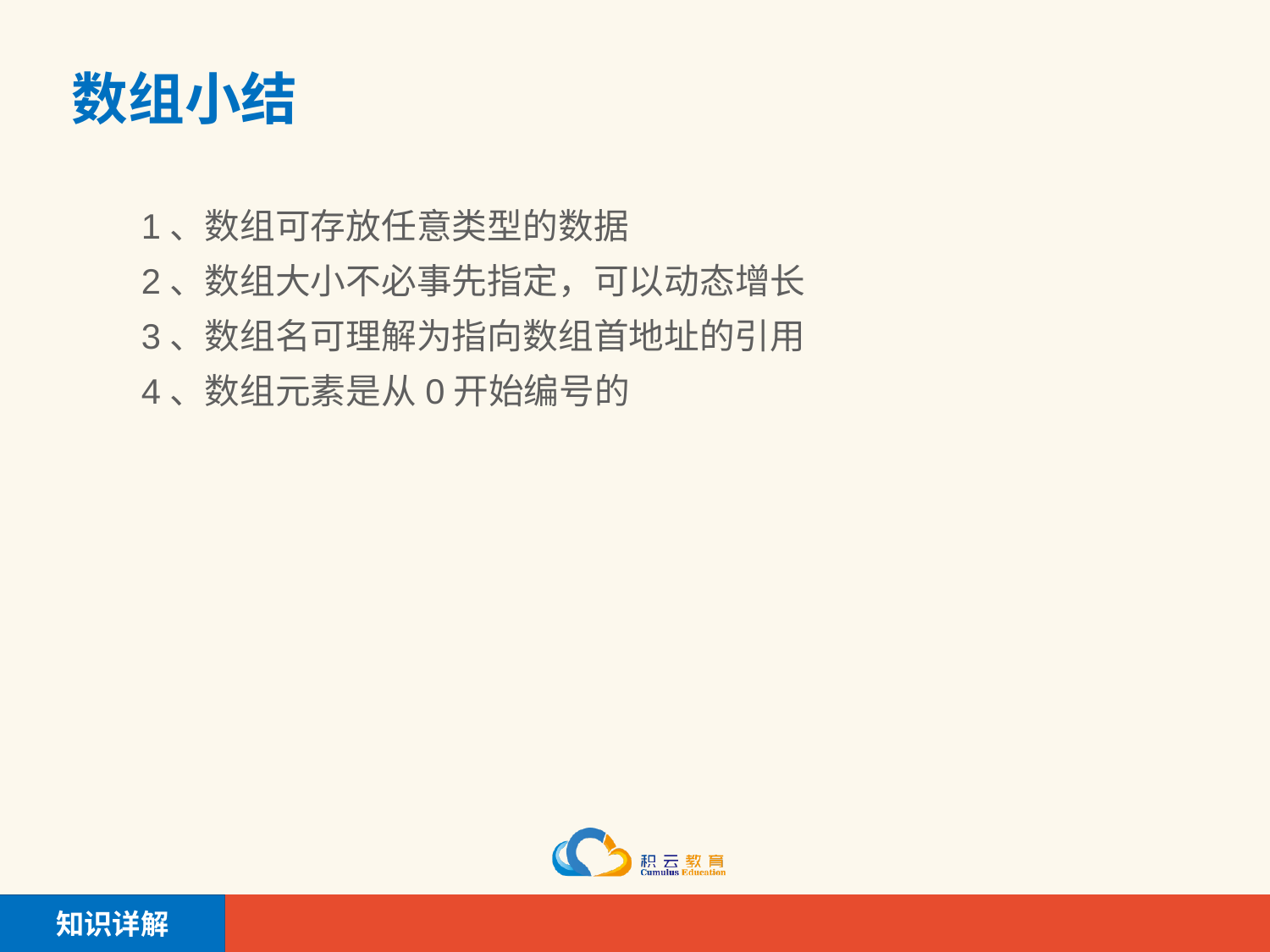

# 数组小结
1、数组可存放任意类型的数据
2、数组大小不必事先指定，可以动态增长
3、数组名可理解为指向数组首地址的引用
4、数组元素是从0开始编号的